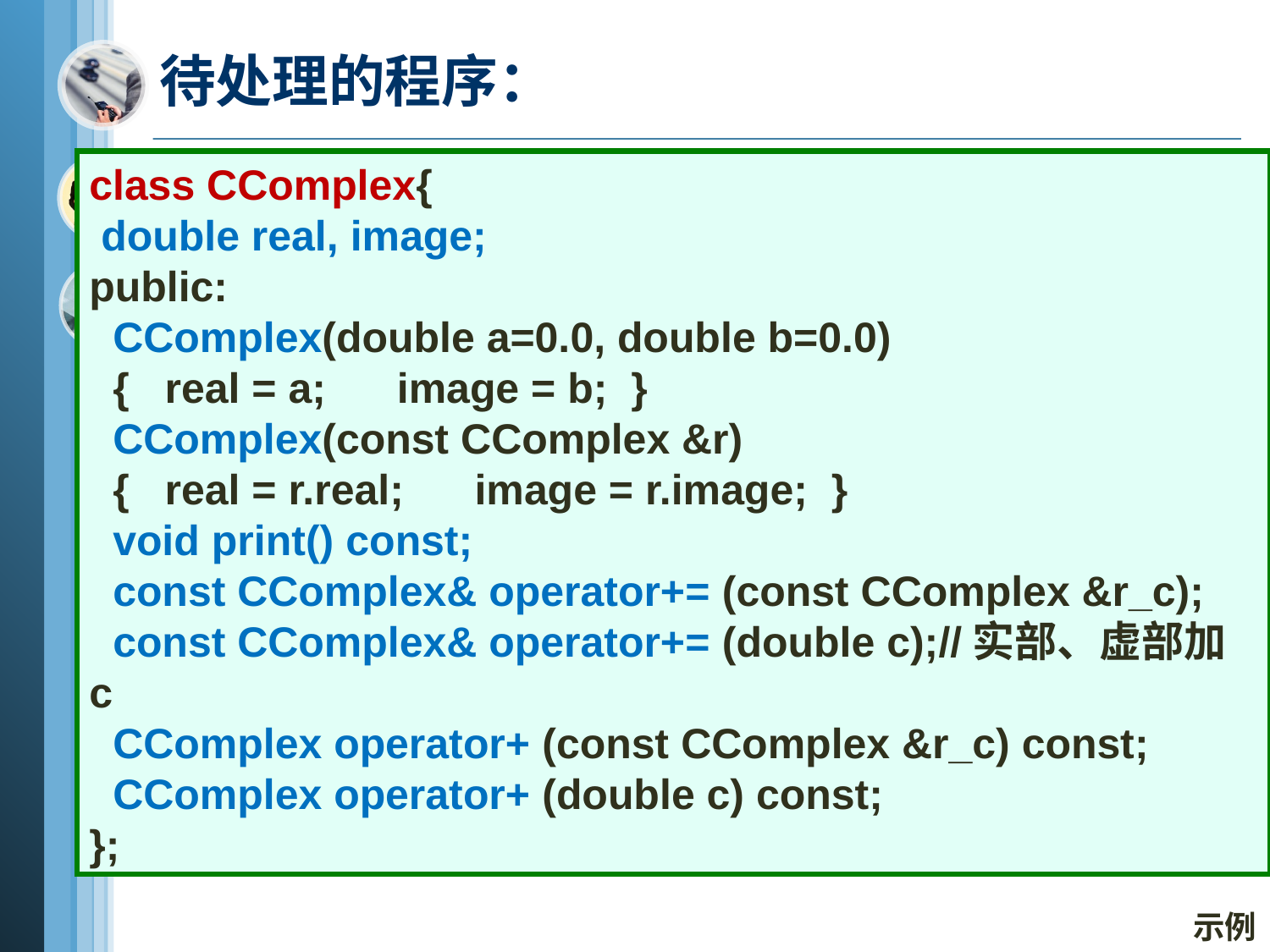

# 待处理的程序：
class CComplex{
 double real, image;
public:
  CComplex(double a=0.0, double b=0.0)
  {   real = a;      image = b;  }
  CComplex(const CComplex &r)
  {   real = r.real;      image = r.image;  }
  void print() const;
  const CComplex& operator+= (const CComplex &r_c);
  const CComplex& operator+= (double c);//实部、虚部加c
  CComplex operator+ (const CComplex &r_c) const;
  CComplex operator+ (double c) const;
};
示例